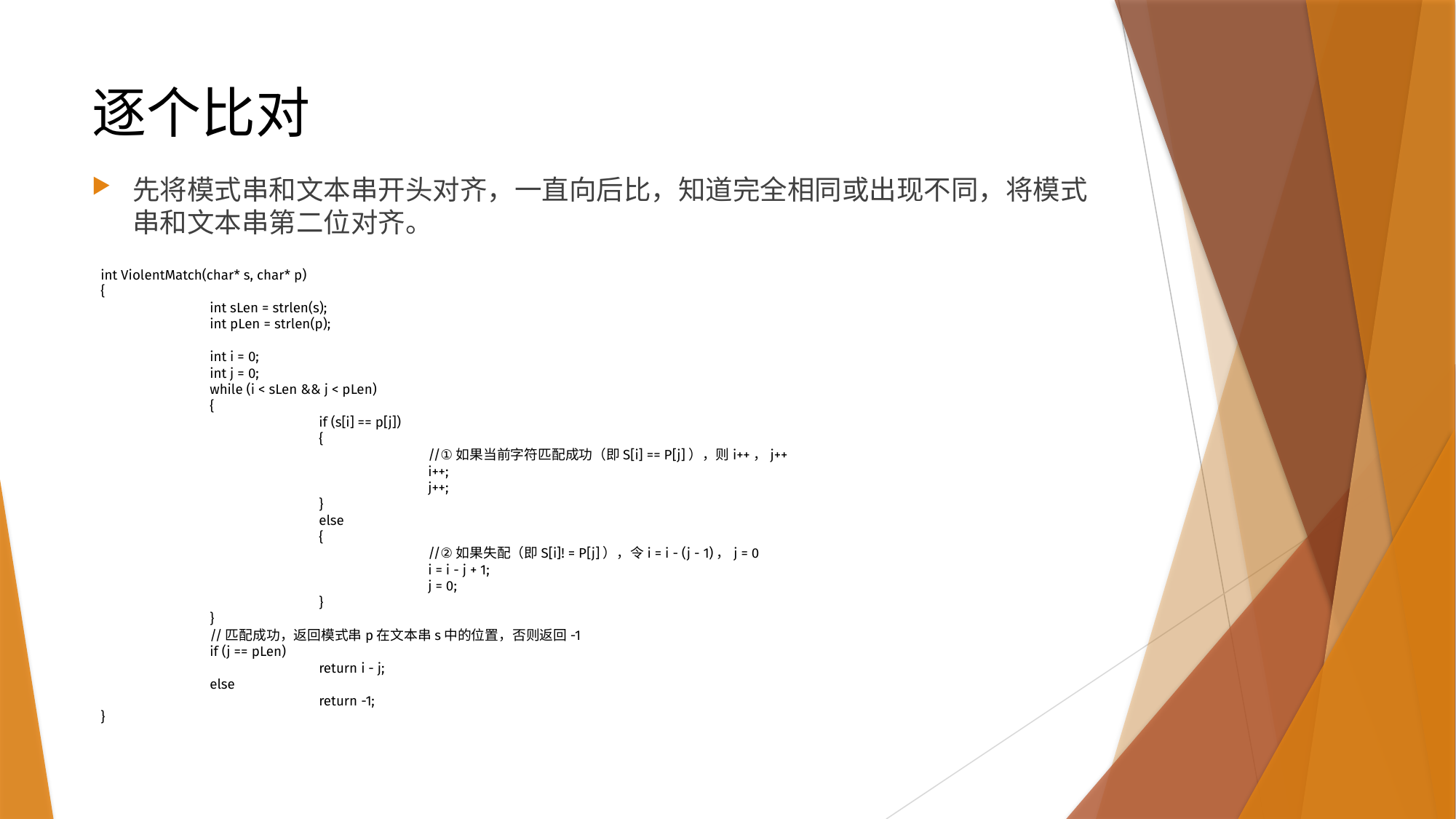

# 逐个比对
先将模式串和文本串开头对齐，一直向后比，知道完全相同或出现不同，将模式串和文本串第二位对齐。
int ViolentMatch(char* s, char* p)
{
	int sLen = strlen(s);
	int pLen = strlen(p);

	int i = 0;
	int j = 0;
	while (i < sLen && j < pLen)
	{
		if (s[i] == p[j])
		{
			//①如果当前字符匹配成功（即S[i] == P[j]），则i++，j++
			i++;
			j++;
		}
		else
		{
			//②如果失配（即S[i]! = P[j]），令i = i - (j - 1)，j = 0
			i = i - j + 1;
			j = 0;
		}
	}
	//匹配成功，返回模式串p在文本串s中的位置，否则返回-1
	if (j == pLen)
		return i - j;
	else
		return -1;
}